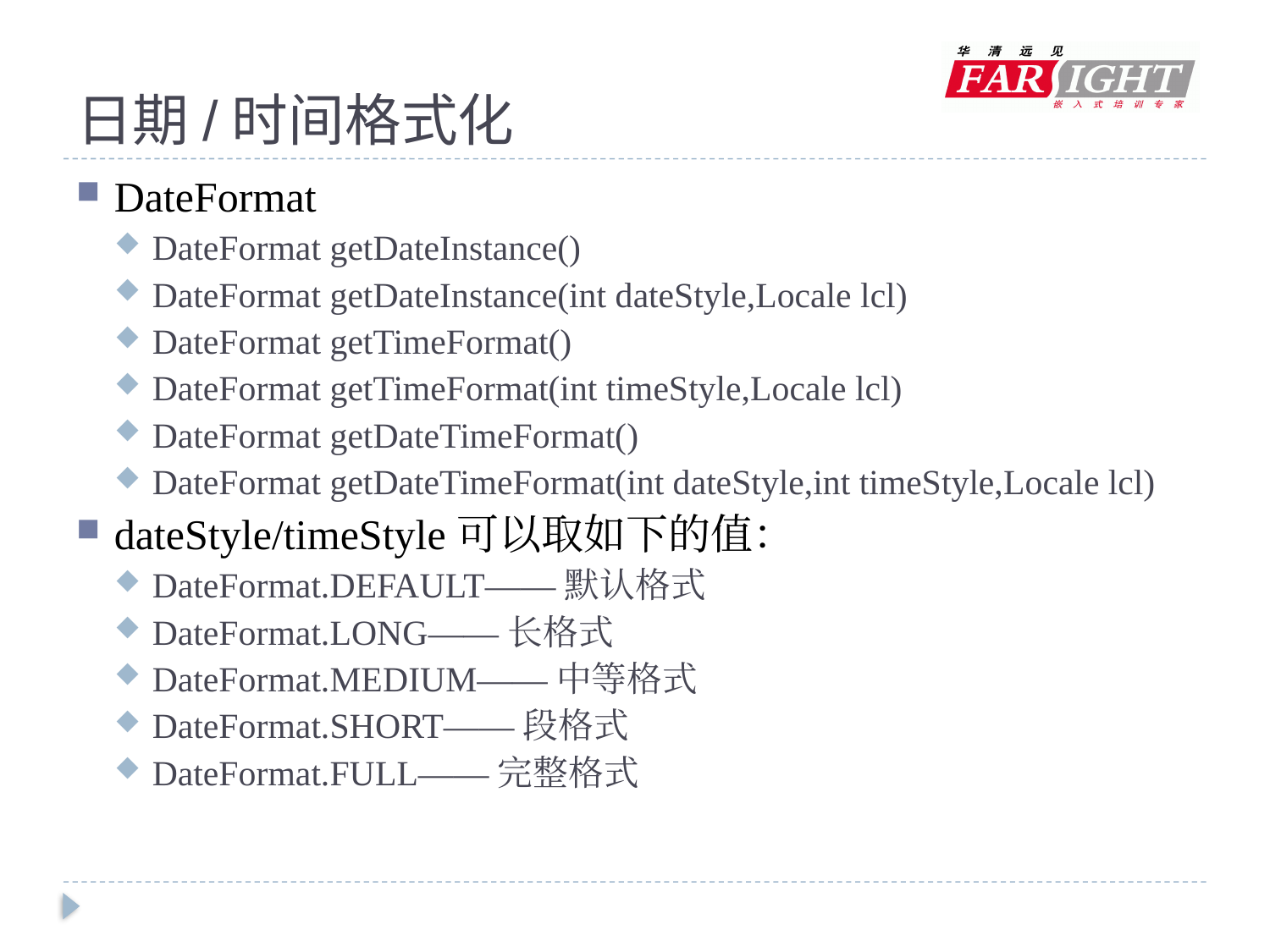

# 日期/时间格式化
DateFormat
DateFormat getDateInstance()
DateFormat getDateInstance(int dateStyle,Locale lcl)
DateFormat getTimeFormat()
DateFormat getTimeFormat(int timeStyle,Locale lcl)
DateFormat getDateTimeFormat()
DateFormat getDateTimeFormat(int dateStyle,int timeStyle,Locale lcl)
dateStyle/timeStyle可以取如下的值：
DateFormat.DEFAULT——默认格式
DateFormat.LONG——长格式
DateFormat.MEDIUM——中等格式
DateFormat.SHORT——段格式
DateFormat.FULL——完整格式